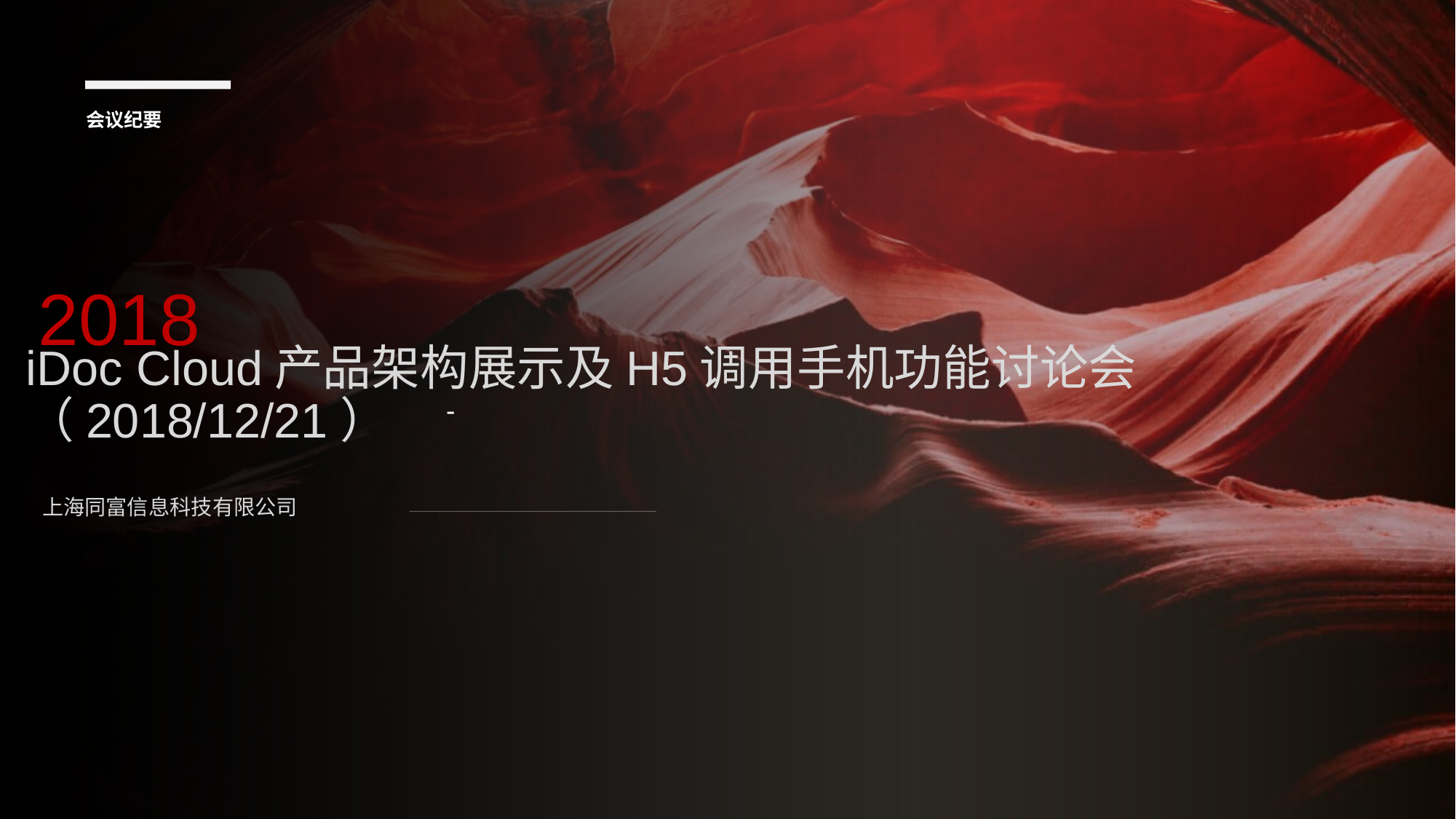

会议纪要
2018
# iDoc Cloud产品架构展示及H5调用手机功能讨论会（2018/12/21）
上海同富信息科技有限公司